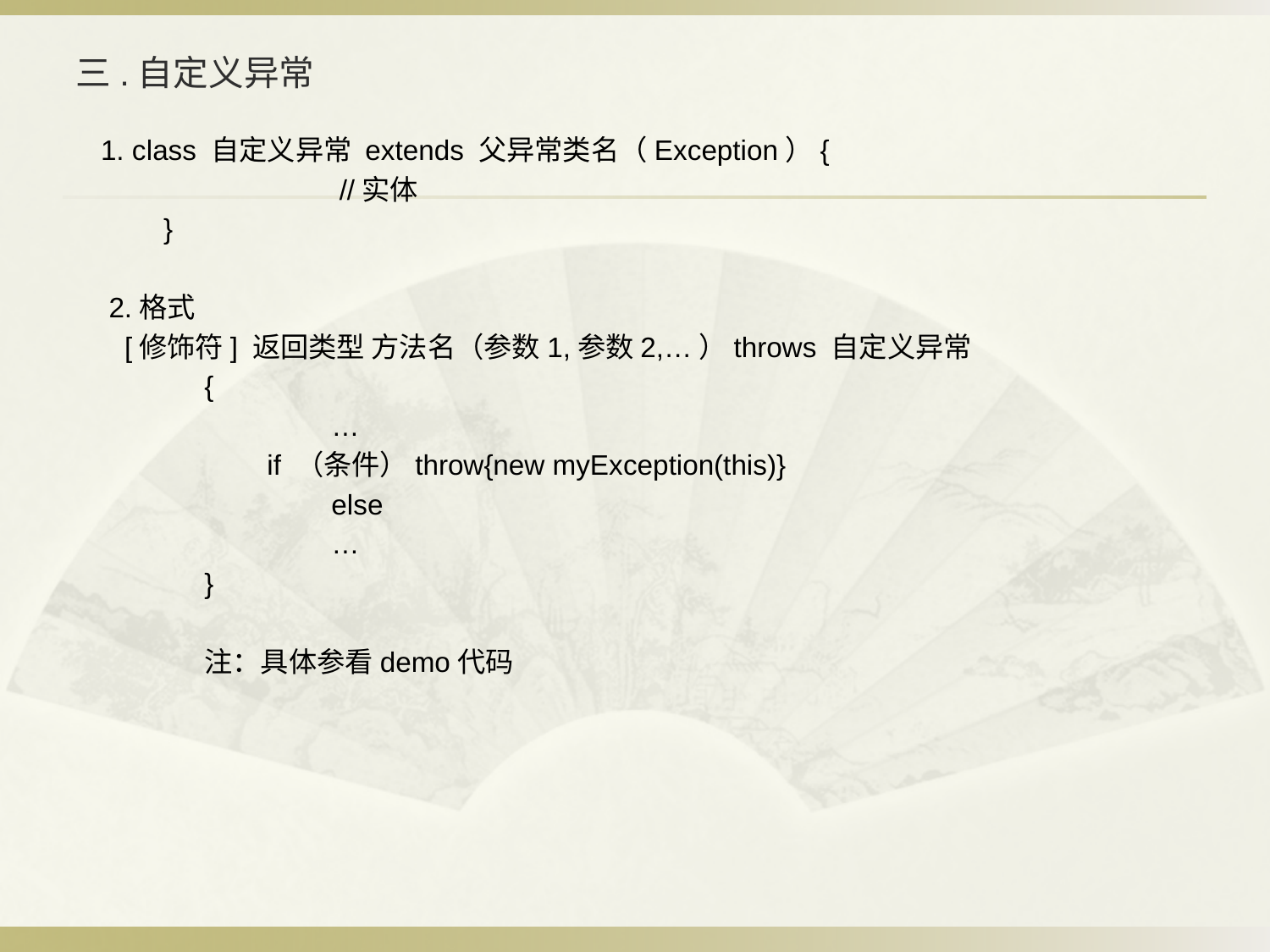

# 三.自定义异常
   1. class 自定义异常 extends 父异常类名（Exception）{
		 //实体
           }

    2.格式
      [修饰符] 返回类型 方法名（参数1,参数2,…）throws 自定义异常
	{
		…
	        if （条件）throw{new myException(this)}
		else
		…
	}

	注：具体参看demo代码